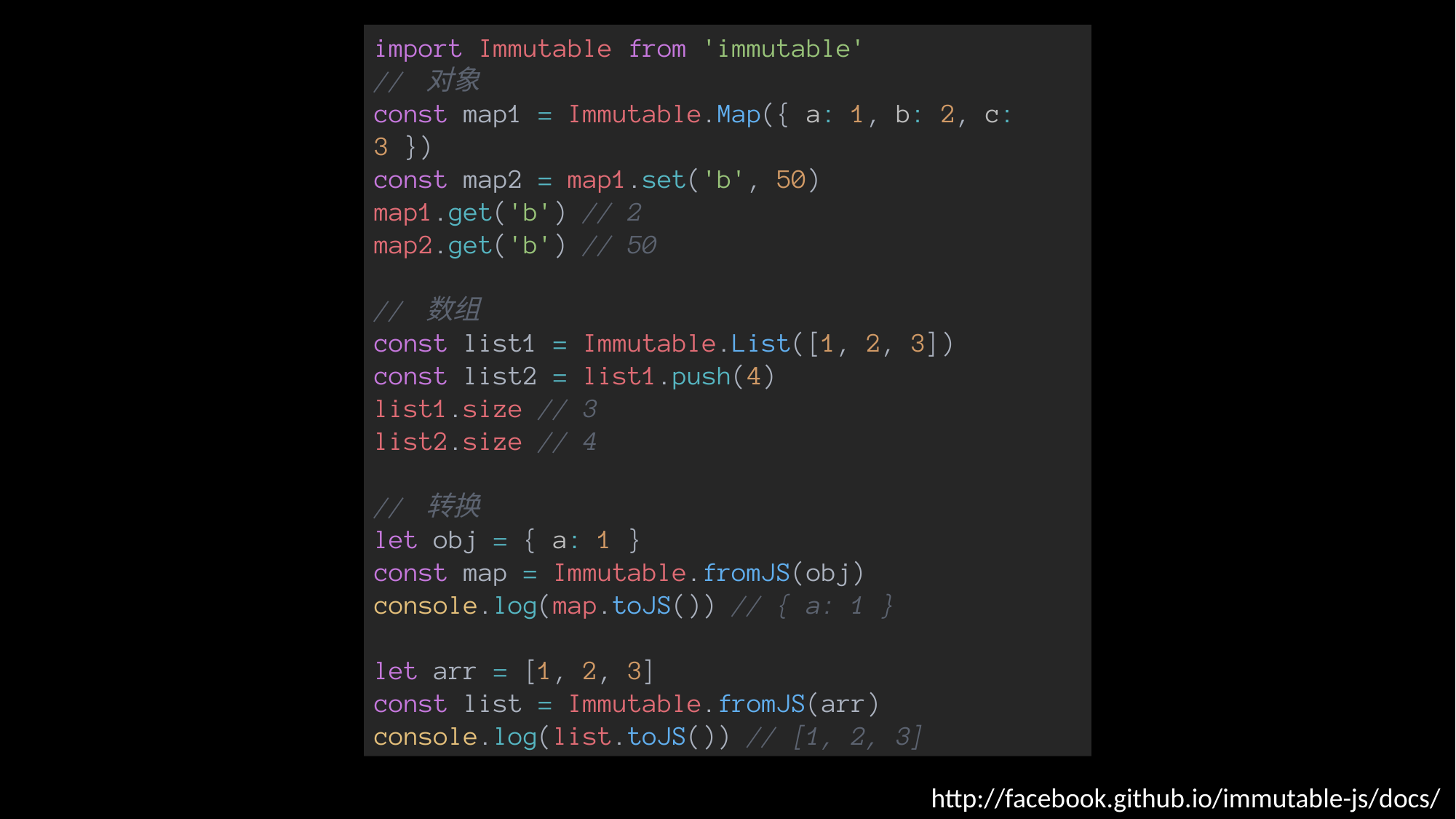

import Immutable from 'immutable'
// 对象
const map1 = Immutable.Map({ a: 1, b: 2, c: 3 })
const map2 = map1.set('b', 50)
map1.get('b') // 2
map2.get('b') // 50
// 数组
const list1 = Immutable.List([1, 2, 3])
const list2 = list1.push(4)
list1.size // 3
list2.size // 4
// 转换
let obj = { a: 1 }
const map = Immutable.fromJS(obj)
console.log(map.toJS()) // { a: 1 }
let arr = [1, 2, 3]
const list = Immutable.fromJS(arr)
console.log(list.toJS()) // [1, 2, 3]
http://facebook.github.io/immutable-js/docs/